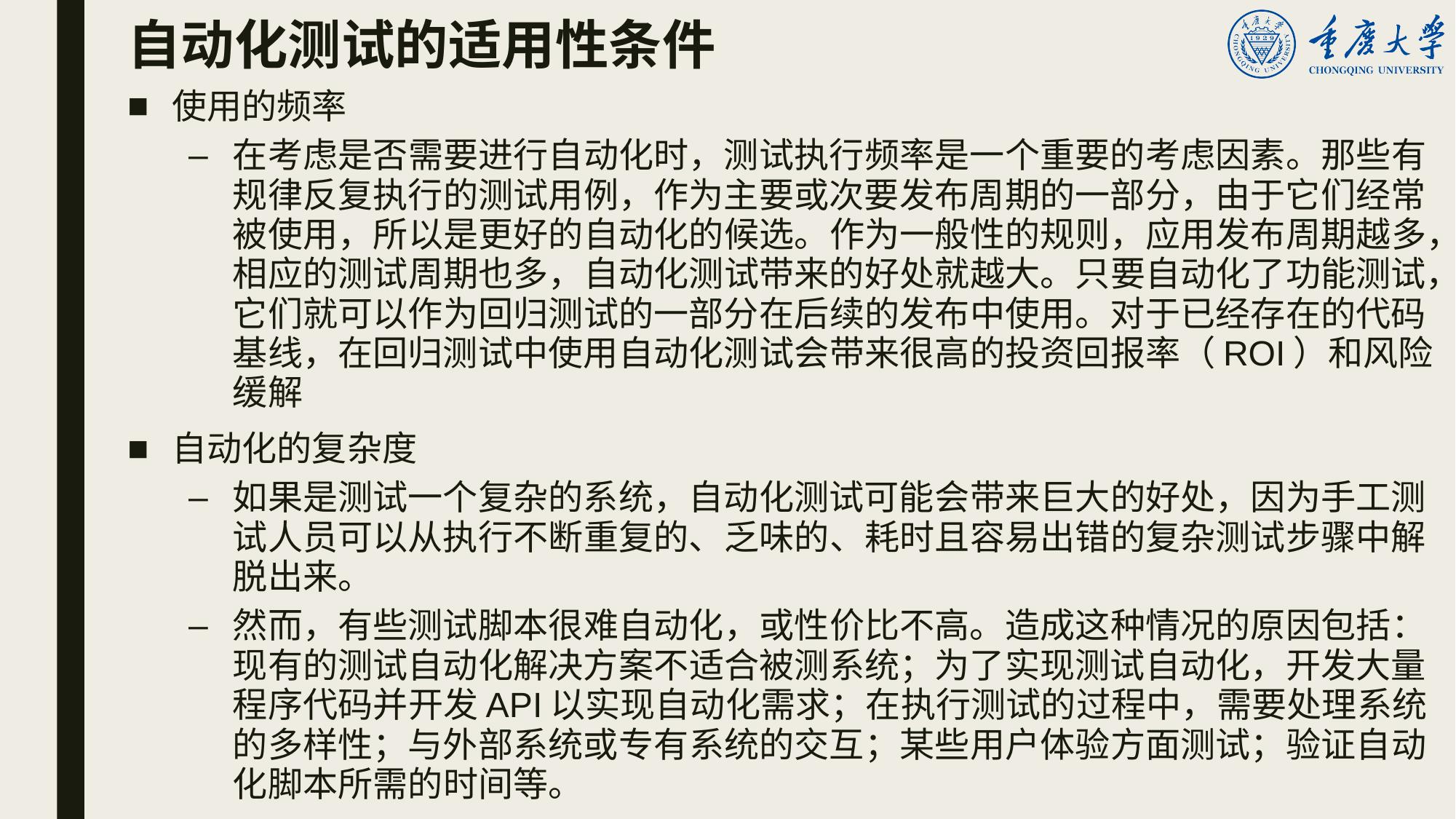

# 自动化测试的适用性条件
使用的频率
在考虑是否需要进行自动化时，测试执行频率是一个重要的考虑因素。那些有规律反复执行的测试用例，作为主要或次要发布周期的一部分，由于它们经常被使用，所以是更好的自动化的候选。作为一般性的规则，应用发布周期越多，相应的测试周期也多，自动化测试带来的好处就越大。只要自动化了功能测试，它们就可以作为回归测试的一部分在后续的发布中使用。对于已经存在的代码基线，在回归测试中使用自动化测试会带来很高的投资回报率（ROI）和风险缓解
自动化的复杂度
如果是测试一个复杂的系统，自动化测试可能会带来巨大的好处，因为手工测试人员可以从执行不断重复的、乏味的、耗时且容易出错的复杂测试步骤中解脱出来。
然而，有些测试脚本很难自动化，或性价比不高。造成这种情况的原因包括：现有的测试自动化解决方案不适合被测系统；为了实现测试自动化，开发大量程序代码并开发API以实现自动化需求；在执行测试的过程中，需要处理系统的多样性；与外部系统或专有系统的交互；某些用户体验方面测试；验证自动化脚本所需的时间等。